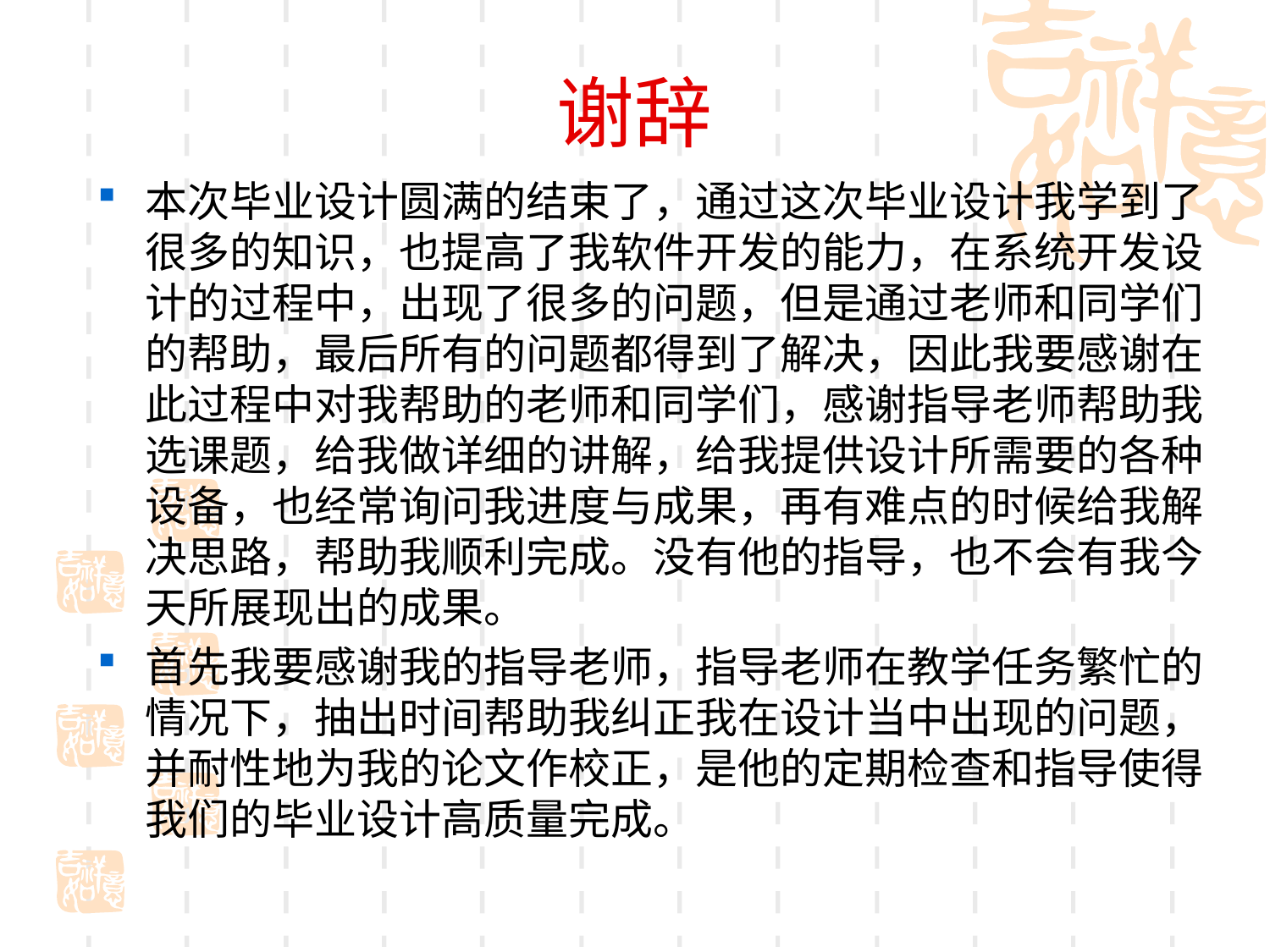

# 谢辞
本次毕业设计圆满的结束了，通过这次毕业设计我学到了很多的知识，也提高了我软件开发的能力，在系统开发设计的过程中，出现了很多的问题，但是通过老师和同学们的帮助，最后所有的问题都得到了解决，因此我要感谢在此过程中对我帮助的老师和同学们，感谢指导老师帮助我选课题，给我做详细的讲解，给我提供设计所需要的各种设备，也经常询问我进度与成果，再有难点的时候给我解决思路，帮助我顺利完成。没有他的指导，也不会有我今天所展现出的成果。
首先我要感谢我的指导老师，指导老师在教学任务繁忙的情况下，抽出时间帮助我纠正我在设计当中出现的问题，并耐性地为我的论文作校正，是他的定期检查和指导使得我们的毕业设计高质量完成。